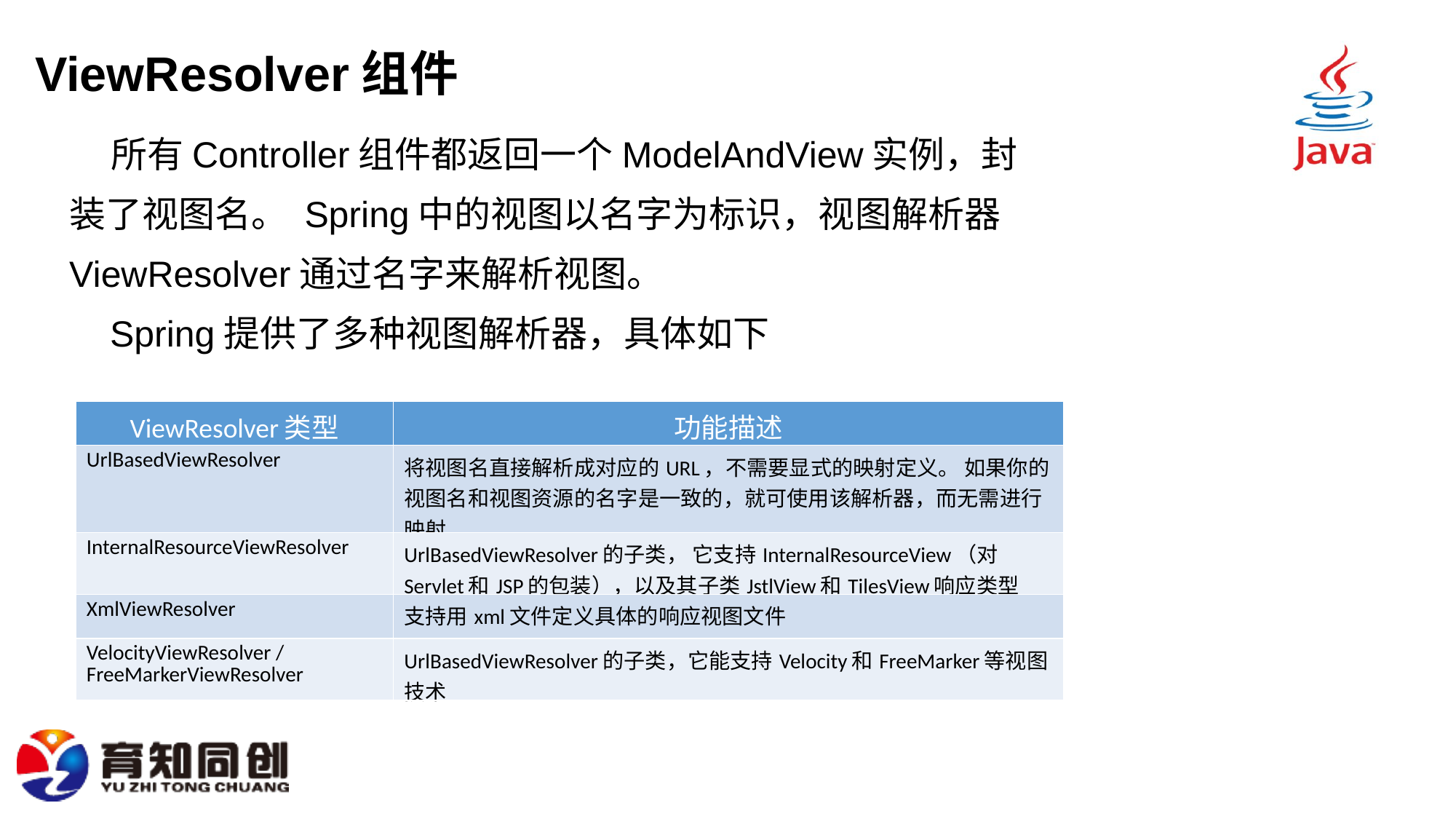

# ViewResolver组件
    所有Controller组件都返回一个ModelAndView实例，封
装了视图名。 Spring中的视图以名字为标识，视图解析器
ViewResolver通过名字来解析视图。
    Spring提供了多种视图解析器，具体如下
| ViewResolver类型 | 功能描述 |
| --- | --- |
| UrlBasedViewResolver | 将视图名直接解析成对应的URL，不需要显式的映射定义。 如果你的视图名和视图资源的名字是一致的，就可使用该解析器，而无需进行映射 |
| InternalResourceViewResolver | UrlBasedViewResolver的子类， 它支持InternalResourceView（对Servlet和JSP的包装），以及其子类JstlView和TilesView响应类型 |
| XmlViewResolver | 支持用xml文件定义具体的响应视图文件 |
| VelocityViewResolver / FreeMarkerViewResolver | UrlBasedViewResolver的子类，它能支持Velocity和FreeMarker等视图技术 |